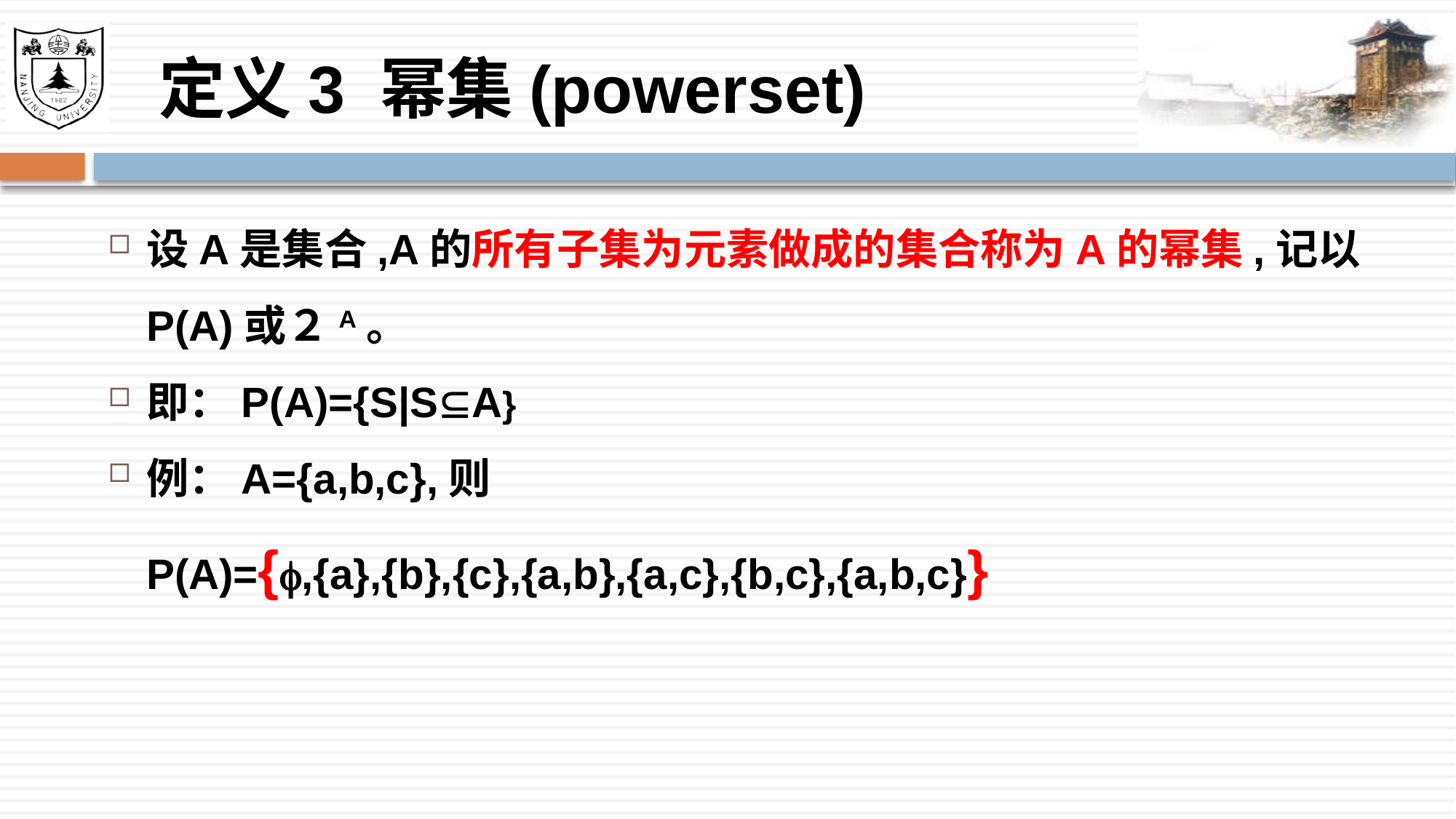

# 定义3 幂集(powerset)
设A是集合,A的所有子集为元素做成的集合称为A的幂集,记以P(A)或２A。
即：P(A)={S|S⊆A}
例：A={a,b,c},则
P(A)={φ,{a},{b},{c},{a,b},{a,c},{b,c},{a,b,c}}